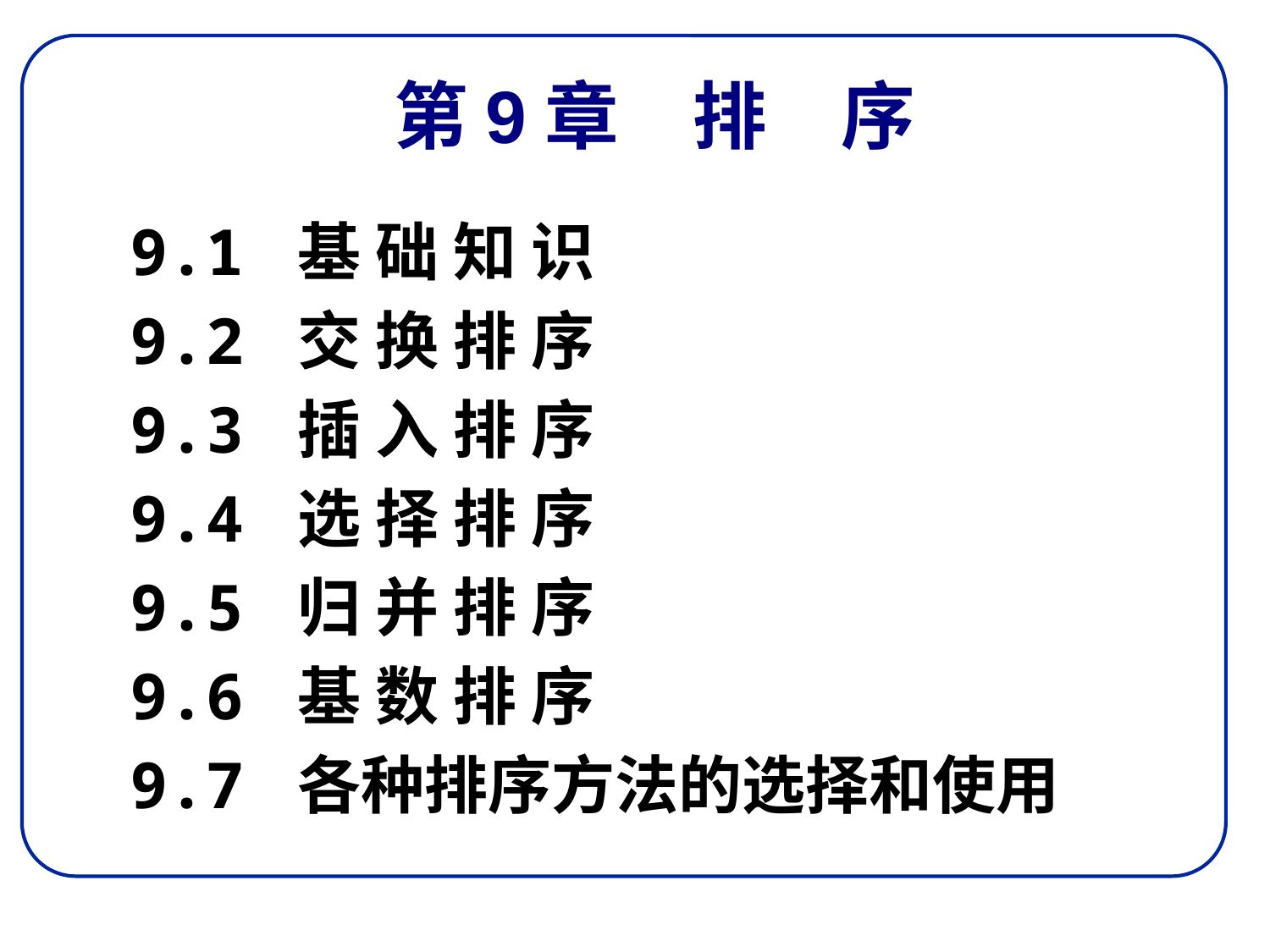

# 第9章　排　序
9.1 基 础 知 识
9.2 交 换 排 序
9.3 插 入 排 序
9.4 选 择 排 序
9.5 归 并 排 序
9.6 基 数 排 序
9.7 各种排序方法的选择和使用